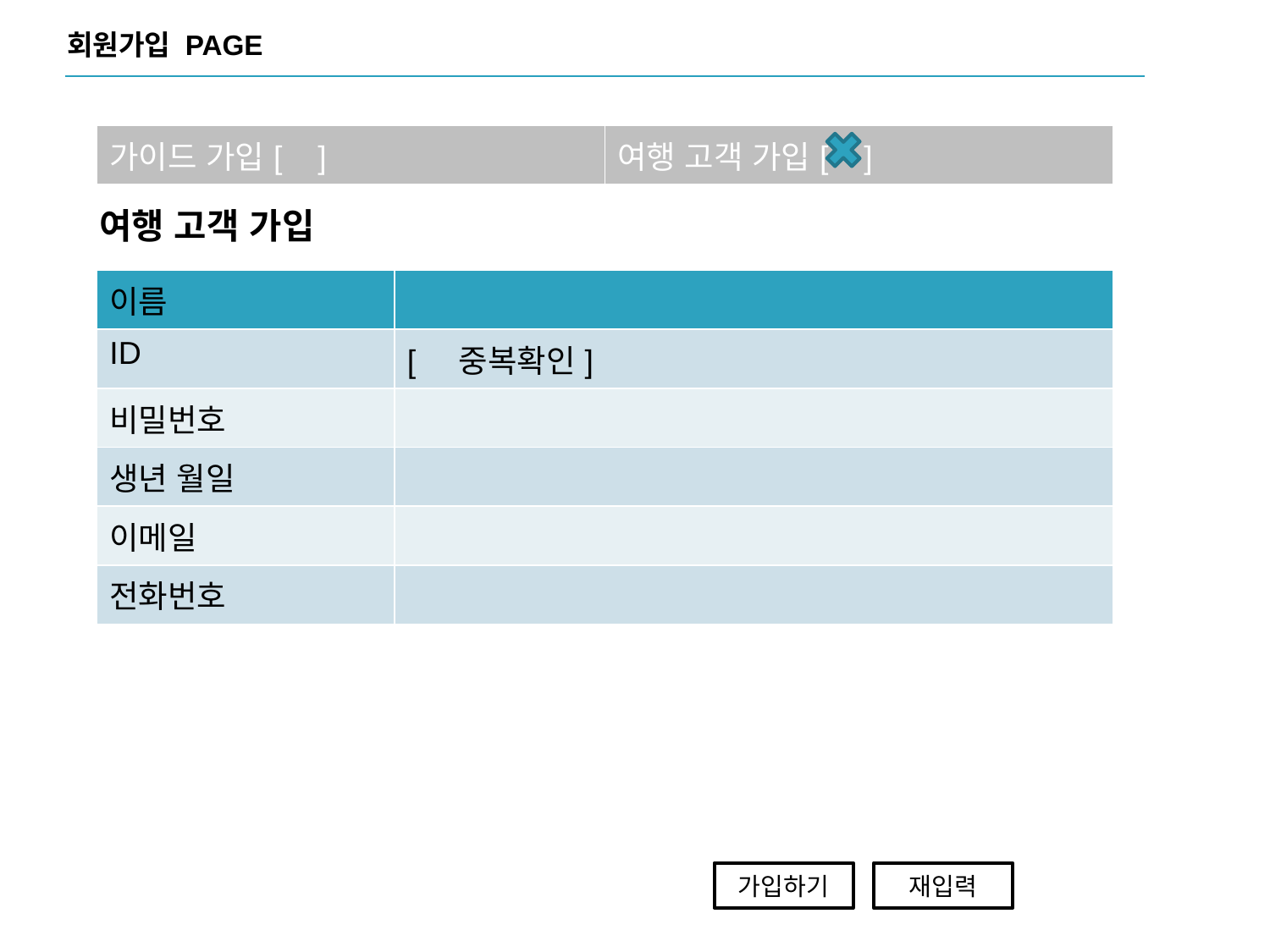

회원가입 PAGE
| 가이드 가입[    ] | 여행 고객 가입[    ] |
| --- | --- |

여행 고객 가입
| 이름 |  |
| --- | --- |
| ID | [    중복확인] |
| 비밀번호 |  |
| 생년 월일 |  |
| 이메일 |  |
| 전화번호 |  |
가입하기
재입력